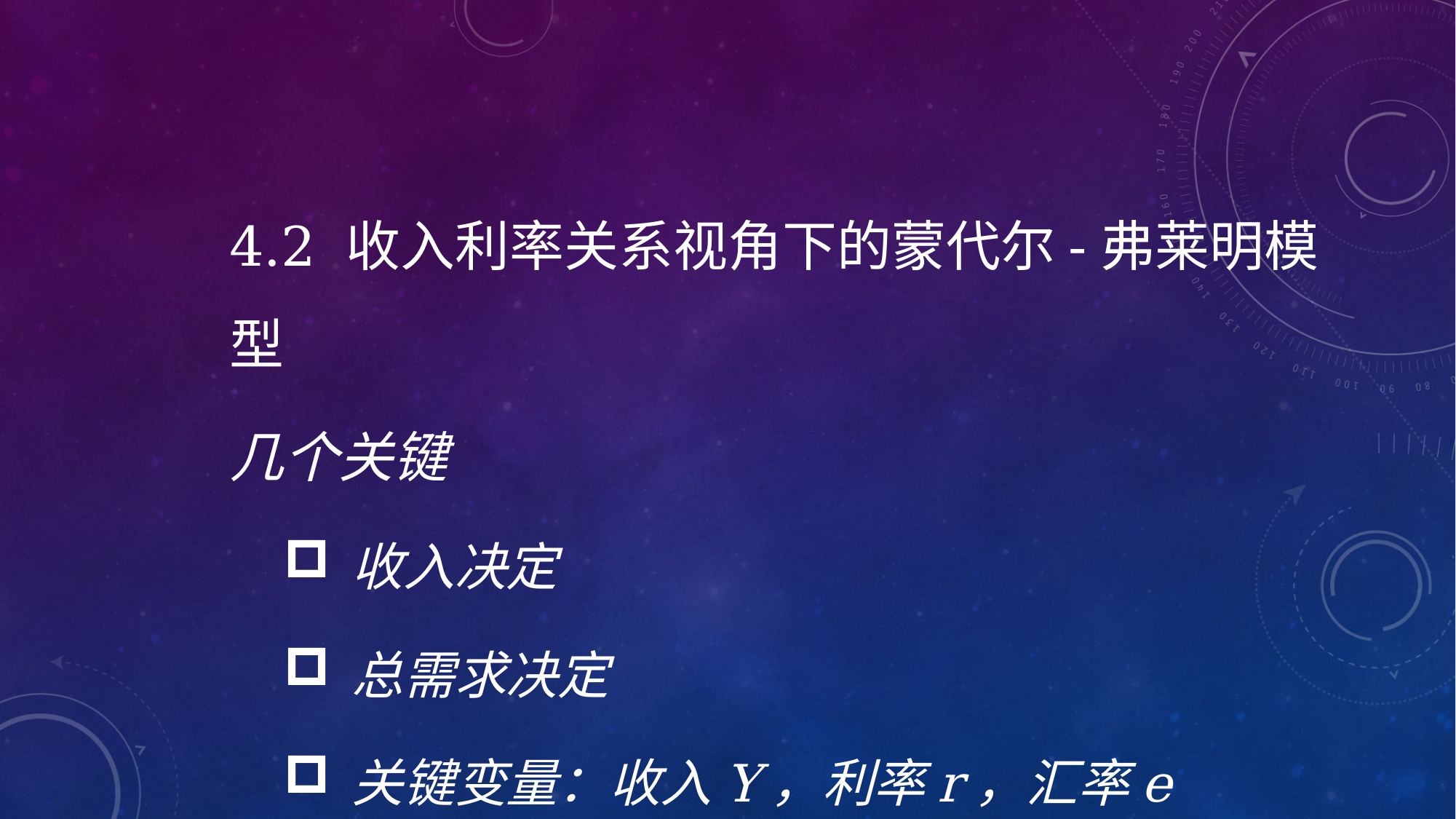

4.2 收入利率关系视角下的蒙代尔-弗莱明模型
几个关键
收入决定
总需求决定
关键变量：收入Y，利率r，汇率e